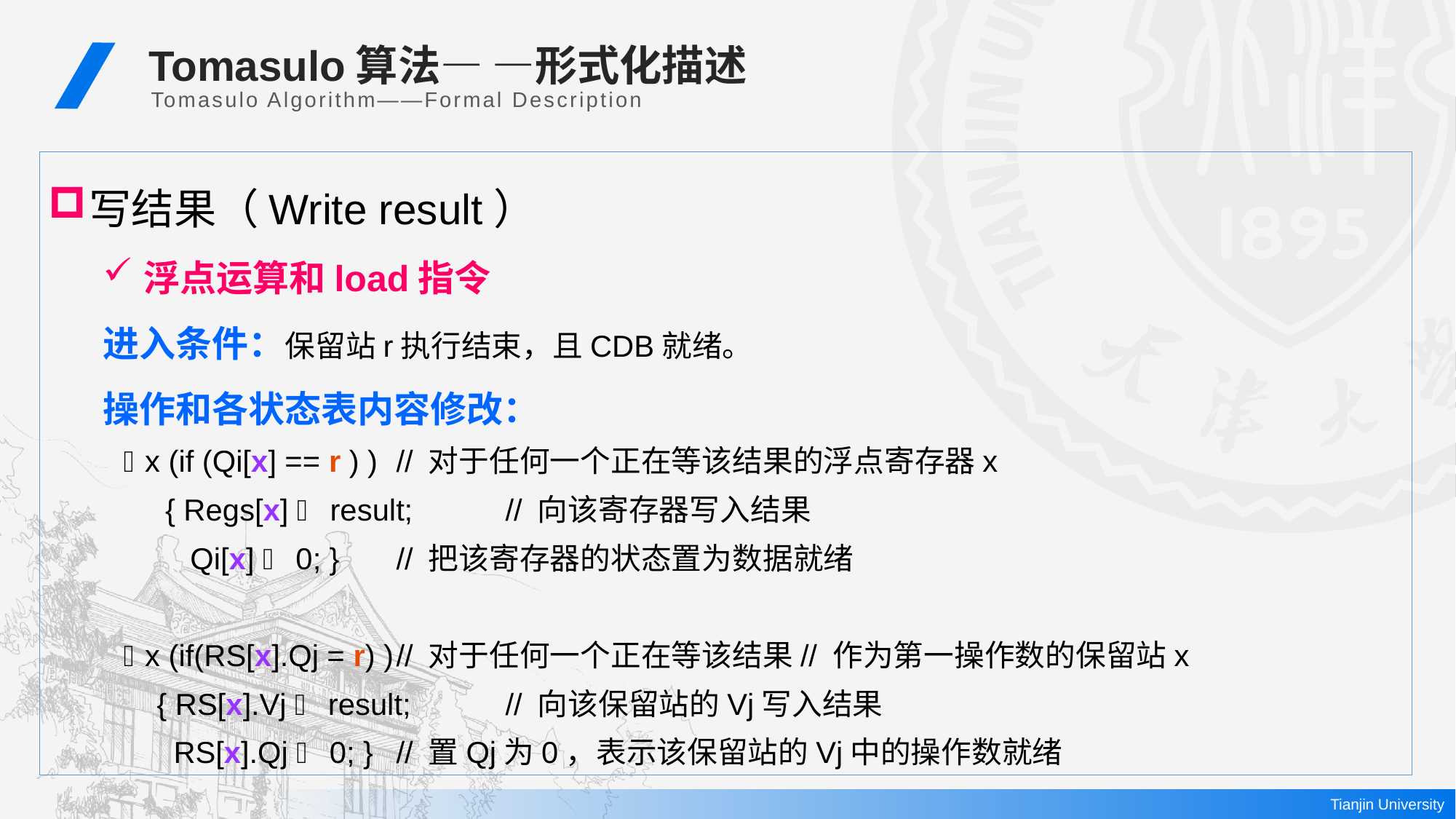

Tomasulo算法— —形式化描述
Tomasulo Algorithm——Formal Description
写结果（Write result）
浮点运算和load指令
进入条件：保留站r执行结束，且CDB就绪。
操作和各状态表内容修改：
∀x (if (Qi[x] == r ) )	// 对于任何一个正在等该结果的浮点寄存器x
     { Regs[x] ← result;	// 向该寄存器写入结果
        Qi[x] ← 0; }     	// 把该寄存器的状态置为数据就绪

∀x (if(RS[x].Qj = r) )	// 对于任何一个正在等该结果// 作为第一操作数的保留站x
    { RS[x].Vj ← result;	// 向该保留站的Vj写入结果
      RS[x].Qj ← 0; }	// 置Qj为0，表示该保留站的Vj中的操作数就绪